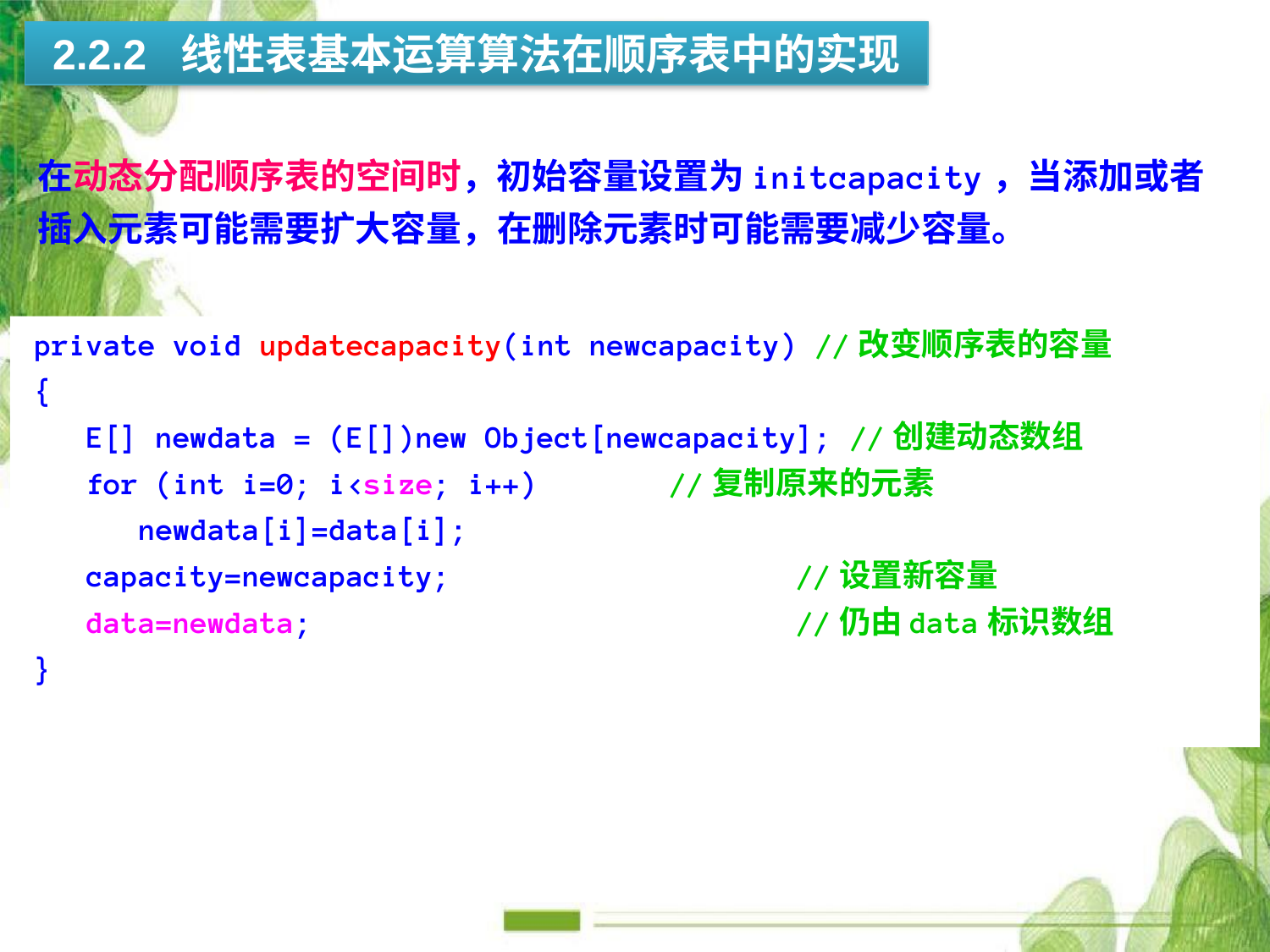

2.2.2  线性表基本运算算法在顺序表中的实现
在动态分配顺序表的空间时，初始容量设置为initcapacity，当添加或者插入元素可能需要扩大容量，在删除元素时可能需要减少容量。
private void updatecapacity(int newcapacity) //改变顺序表的容量
{
   E[] newdata = (E[])new Object[newcapacity]; //创建动态数组
   for (int i=0; i<size; i++)		//复制原来的元素
      newdata[i]=data[i];
   capacity=newcapacity;			//设置新容量
   data=newdata;				//仍由data标识数组
}